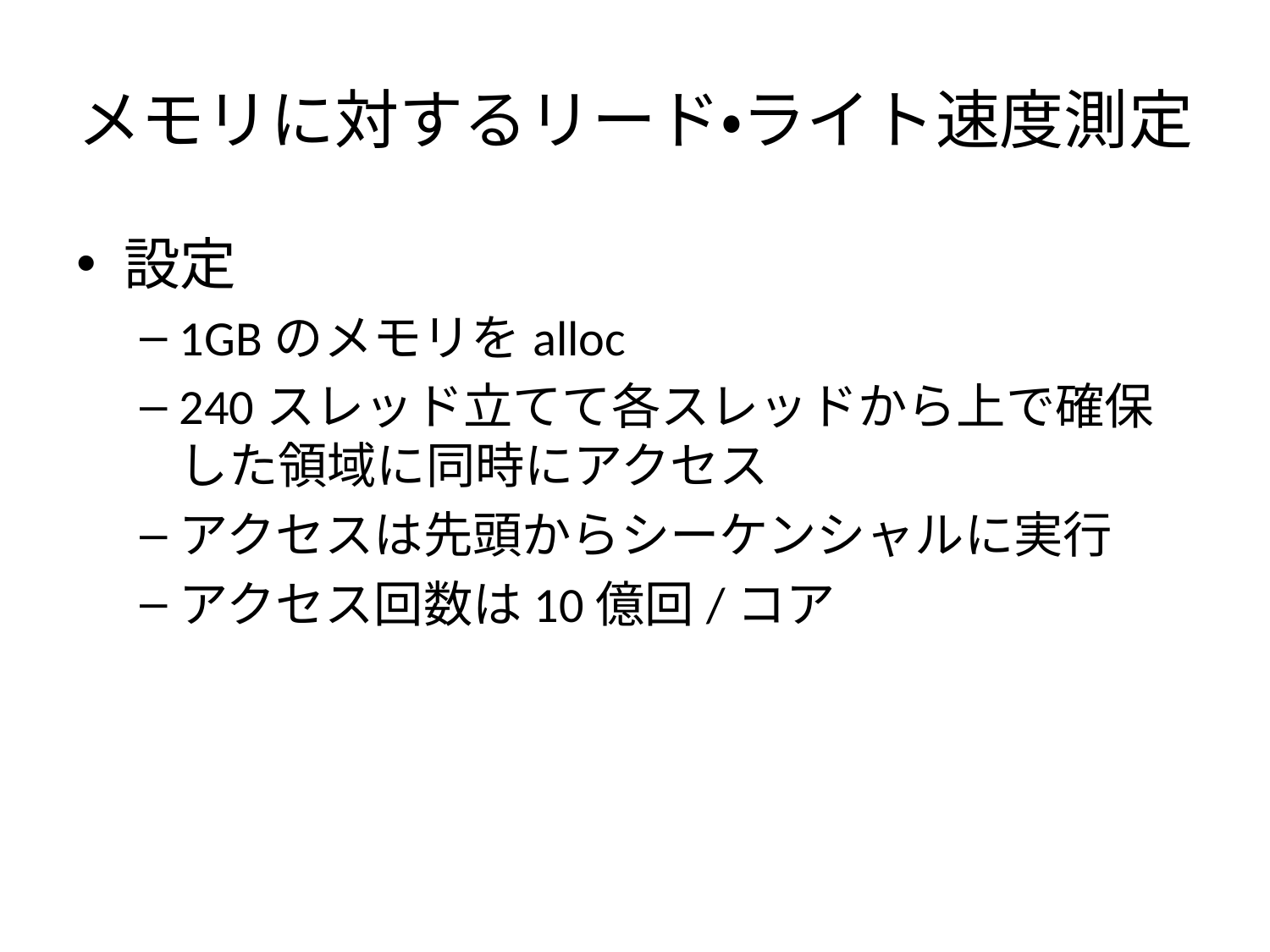

# メモリに対するリード・ライト速度測定
設定
1GBのメモリをalloc
240スレッド立てて各スレッドから上で確保した領域に同時にアクセス
アクセスは先頭からシーケンシャルに実行
アクセス回数は10億回/コア